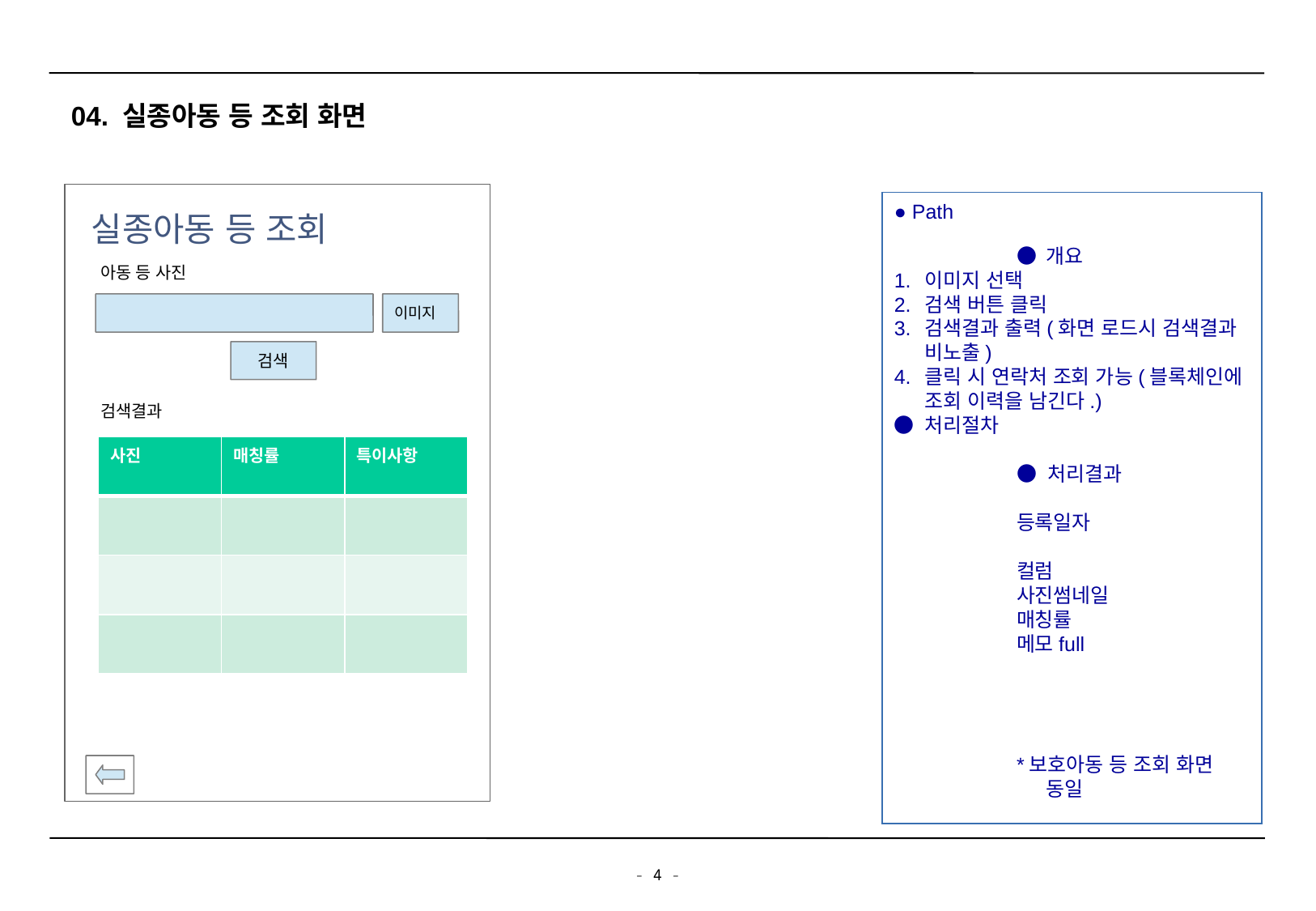

04. 실종아동 등 조회 화면

실종아동 등 조회
● Path

● 개요
이미지 선택
검색 버튼 클릭
검색결과 출력(화면 로드시 검색결과 비노출)
클릭 시 연락처 조회 가능(블록체인에 조회 이력을 남긴다.)
● 처리절차

● 처리결과

등록일자

컬럼
사진썸네일
매칭률
메모full

*보호아동 등 조회 화면 동일
아동 등 사진

이미지
검색
검색결과
| 사진 | 매칭률 | 특이사항 |
| --- | --- | --- |
|  |  |  |
|  |  |  |
|  |  |  |